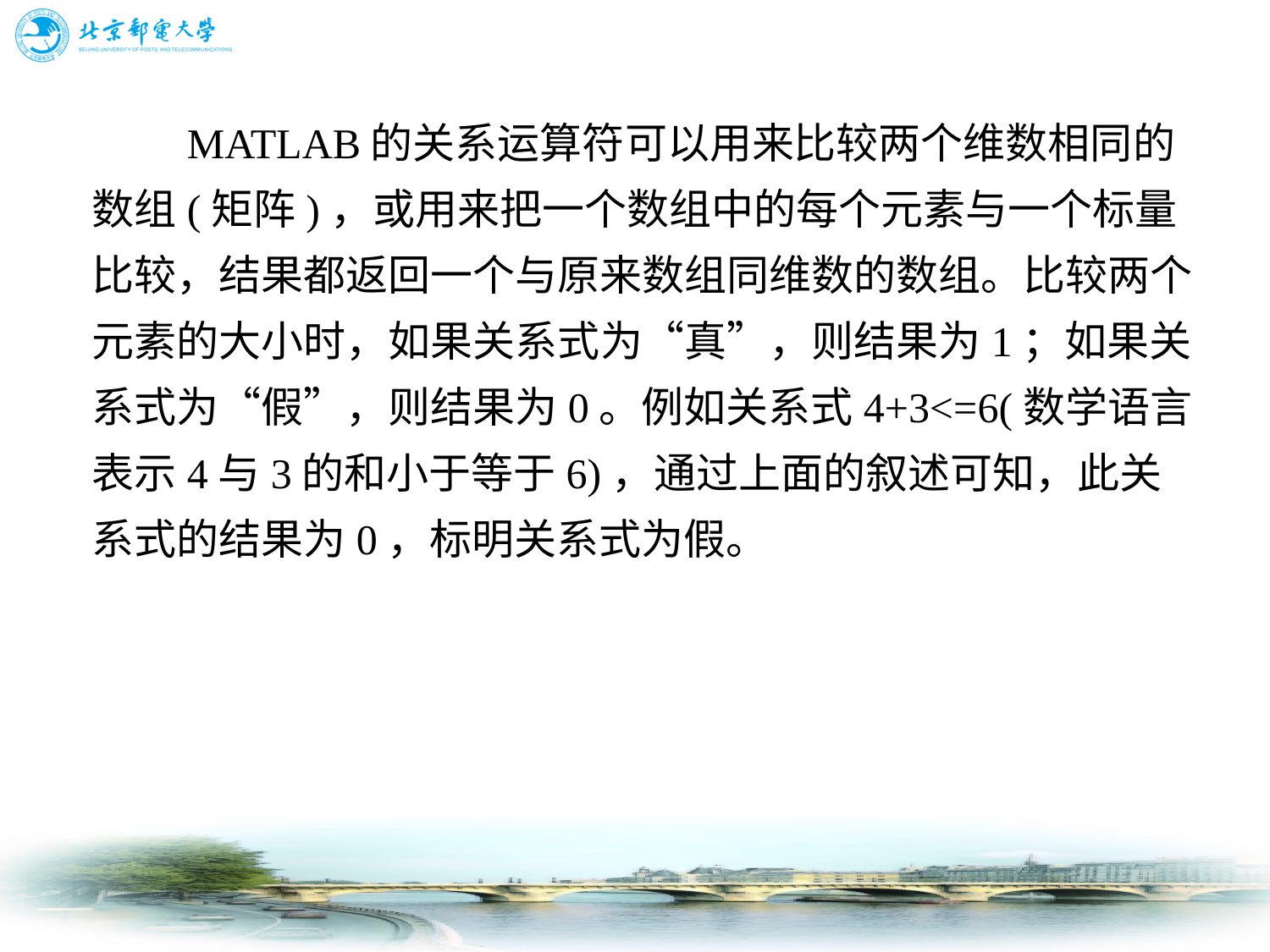

# MATLAB的关系运算符可以用来比较两个维数相同的数组(矩阵)，或用来把一个数组中的每个元素与一个标量比较，结果都返回一个与原来数组同维数的数组。比较两个元素的大小时，如果关系式为“真”，则结果为1；如果关系式为“假”，则结果为0。例如关系式4+3<=6(数学语言表示4与3的和小于等于6)，通过上面的叙述可知，此关系式的结果为0，标明关系式为假。